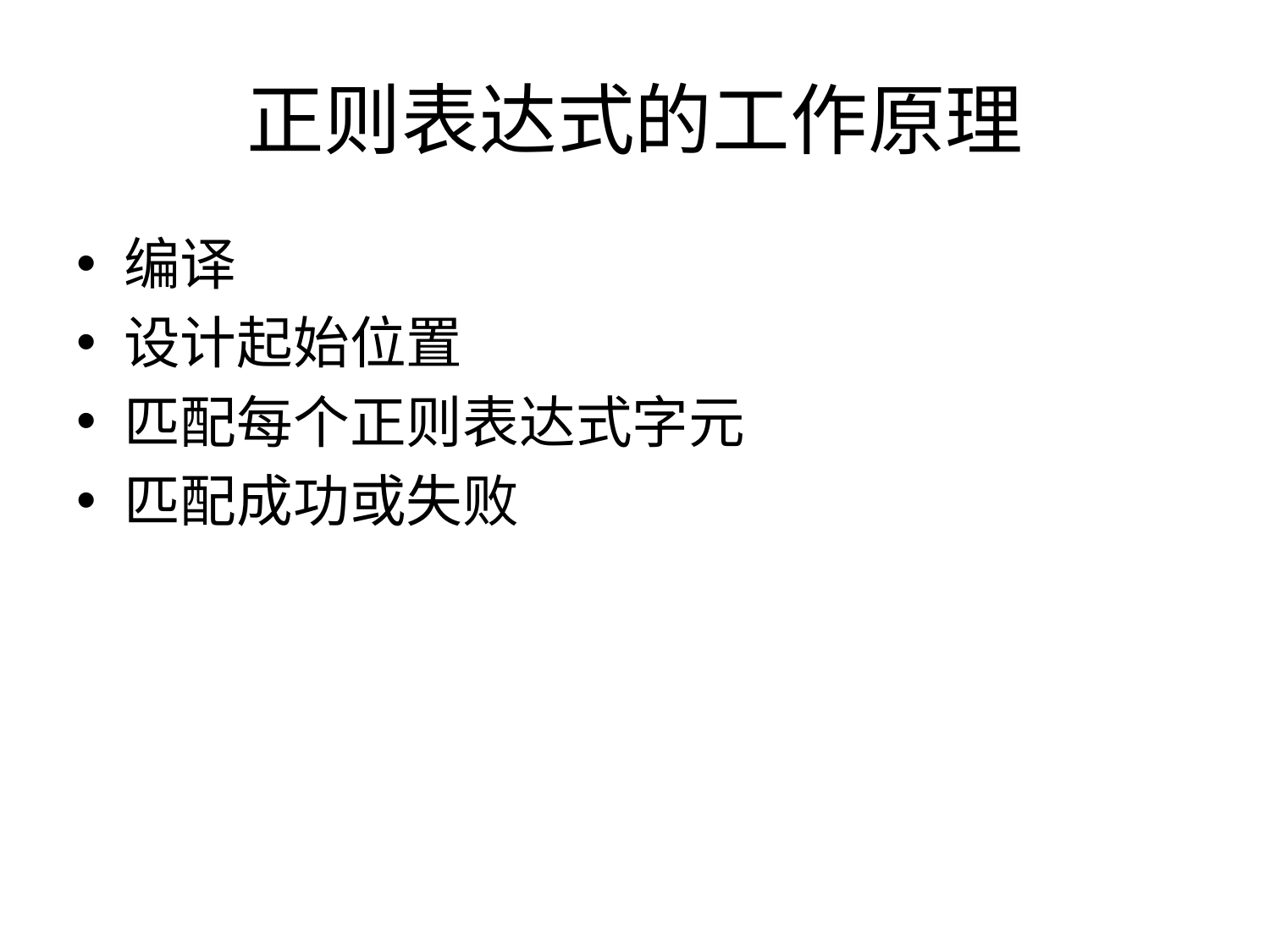

# 正则表达式的工作原理
编译
设计起始位置
匹配每个正则表达式字元
匹配成功或失败